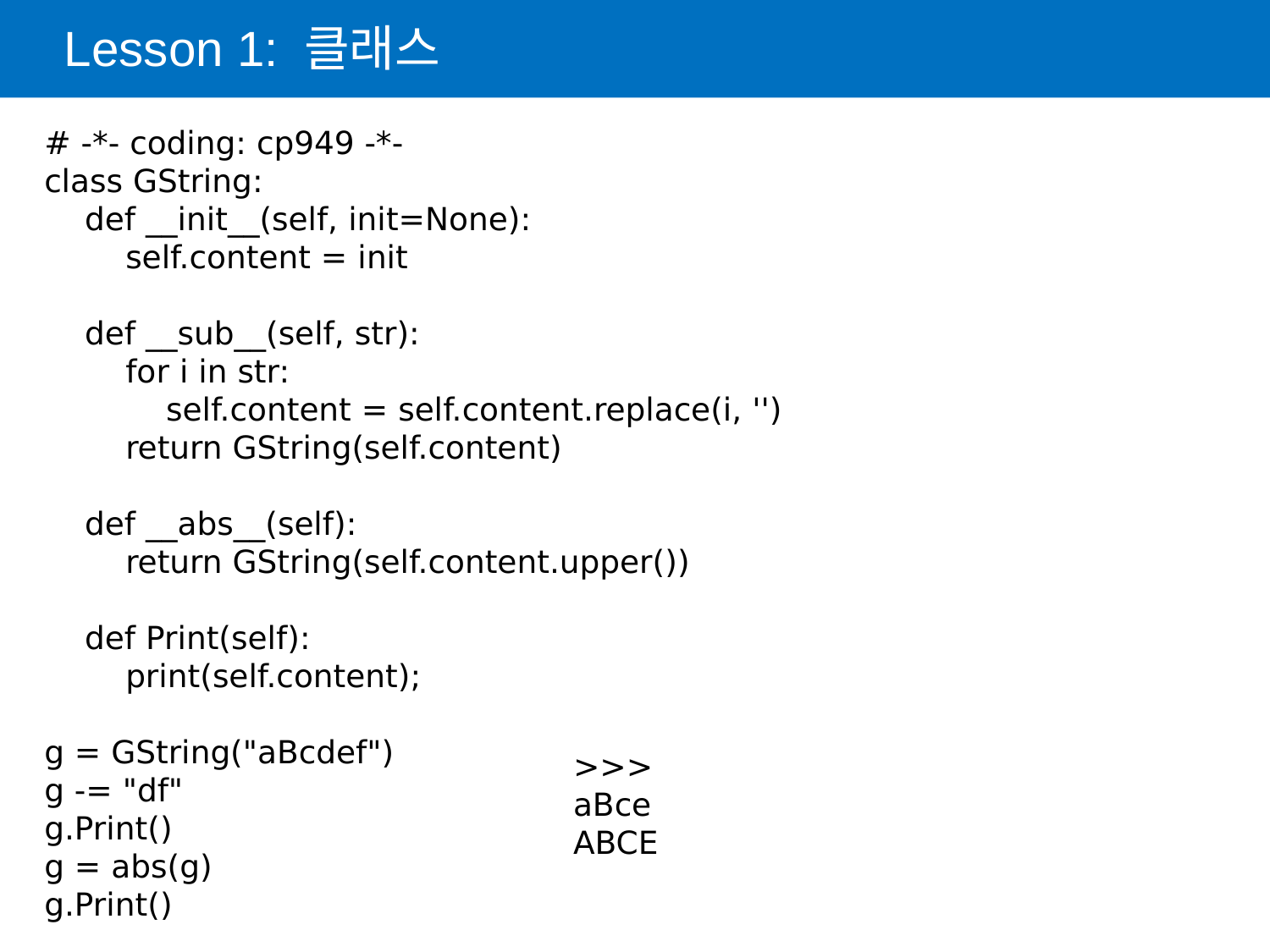

# Lesson 1: 클래스
# -*- coding: cp949 -*-
class GString:
    def __init__(self, init=None):
        self.content = init

    def __sub__(self, str):
        for i in str:
            self.content = self.content.replace(i, '')
        return GString(self.content)

    def __abs__(self):
        return GString(self.content.upper())

    def Print(self):
        print(self.content);

g = GString("aBcdef")
g -= "df"
g.Print()
g = abs(g)
g.Print()
>>>
aBce
ABCE